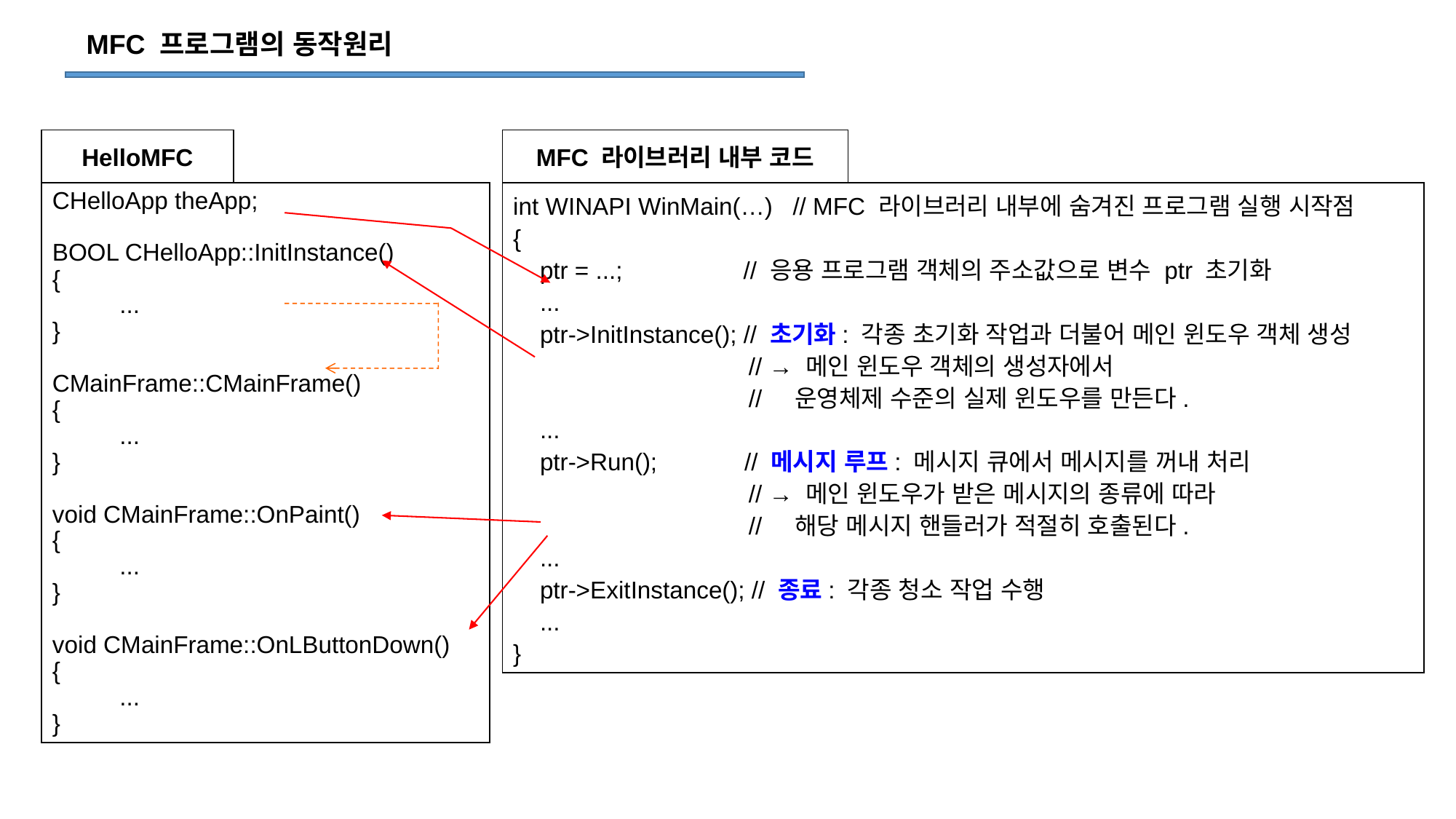

MFC 프로그램의 동작원리

HelloMFC
MFC 라이브러리 내부 코드
CHelloApp theApp;

BOOL CHelloApp::InitInstance()
{
          ...
}

CMainFrame::CMainFrame()
{
          ...
}

void CMainFrame::OnPaint()
{
          ...
}

void CMainFrame::OnLButtonDown()
{
          ...
}
int WINAPI WinMain(…)   // MFC 라이브러리 내부에 숨겨진 프로그램 실행 시작점
{
    ptr = ...;                  // 응용 프로그램 객체의 주소값으로 변수 ptr 초기화
    ...
    ptr->InitInstance(); // 초기화: 각종 초기화 작업과 더불어 메인 윈도우 객체 생성
                                   // → 메인 윈도우 객체의 생성자에서
                                   //    운영체제 수준의 실제 윈도우를 만든다.
    ...
    ptr->Run();             // 메시지 루프: 메시지 큐에서 메시지를 꺼내 처리
                                   // → 메인 윈도우가 받은 메시지의 종류에 따라
                                   //    해당 메시지 핸들러가 적절히 호출된다.
    ...
    ptr->ExitInstance(); // 종료: 각종 청소 작업 수행
    ...
}